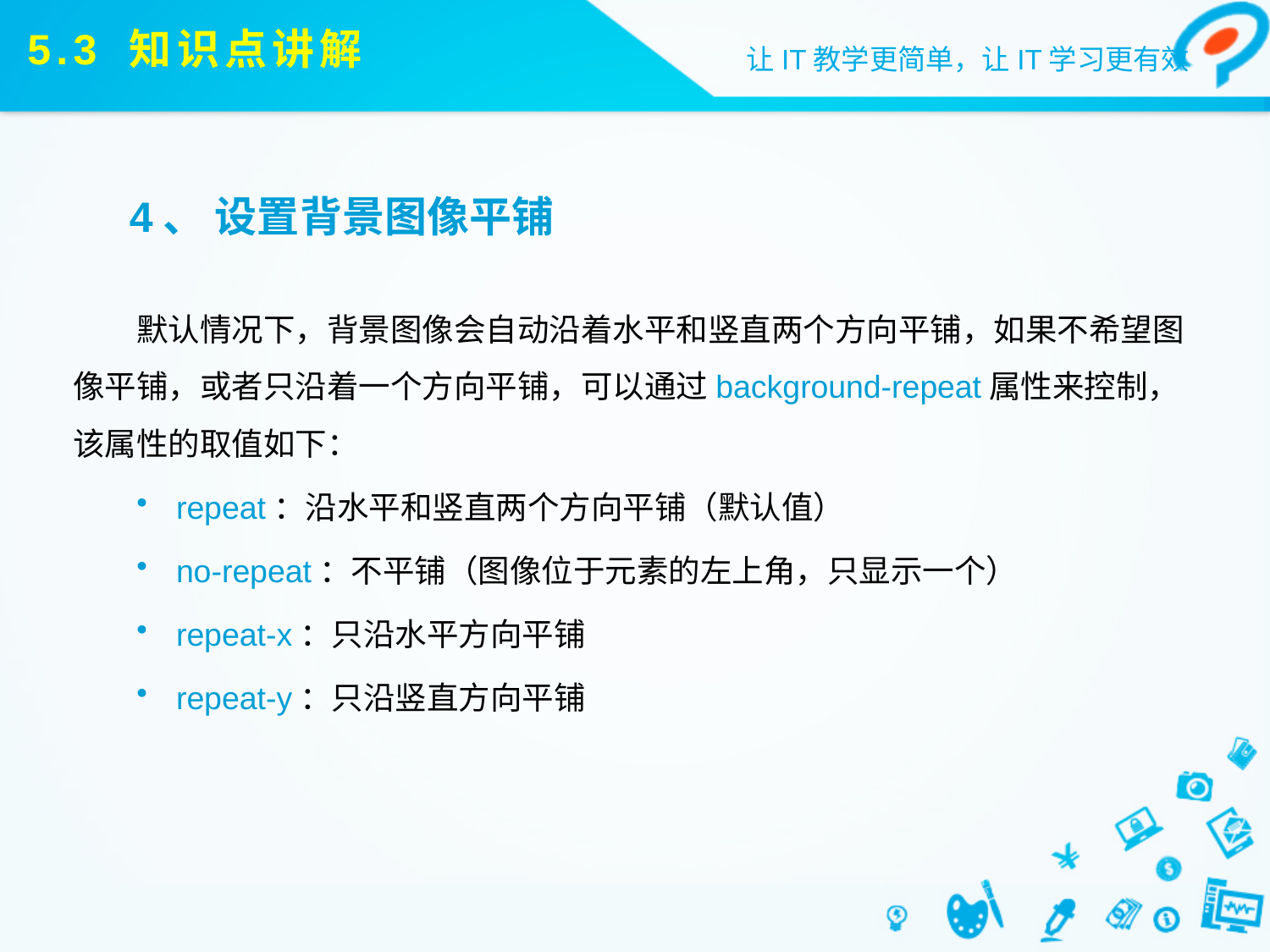

# 5.3 知识点讲解
4、 设置背景图像平铺
默认情况下，背景图像会自动沿着水平和竖直两个方向平铺，如果不希望图像平铺，或者只沿着一个方向平铺，可以通过background-repeat属性来控制，该属性的取值如下：
repeat：沿水平和竖直两个方向平铺（默认值）
no-repeat：不平铺（图像位于元素的左上角，只显示一个）
repeat-x：只沿水平方向平铺
repeat-y：只沿竖直方向平铺